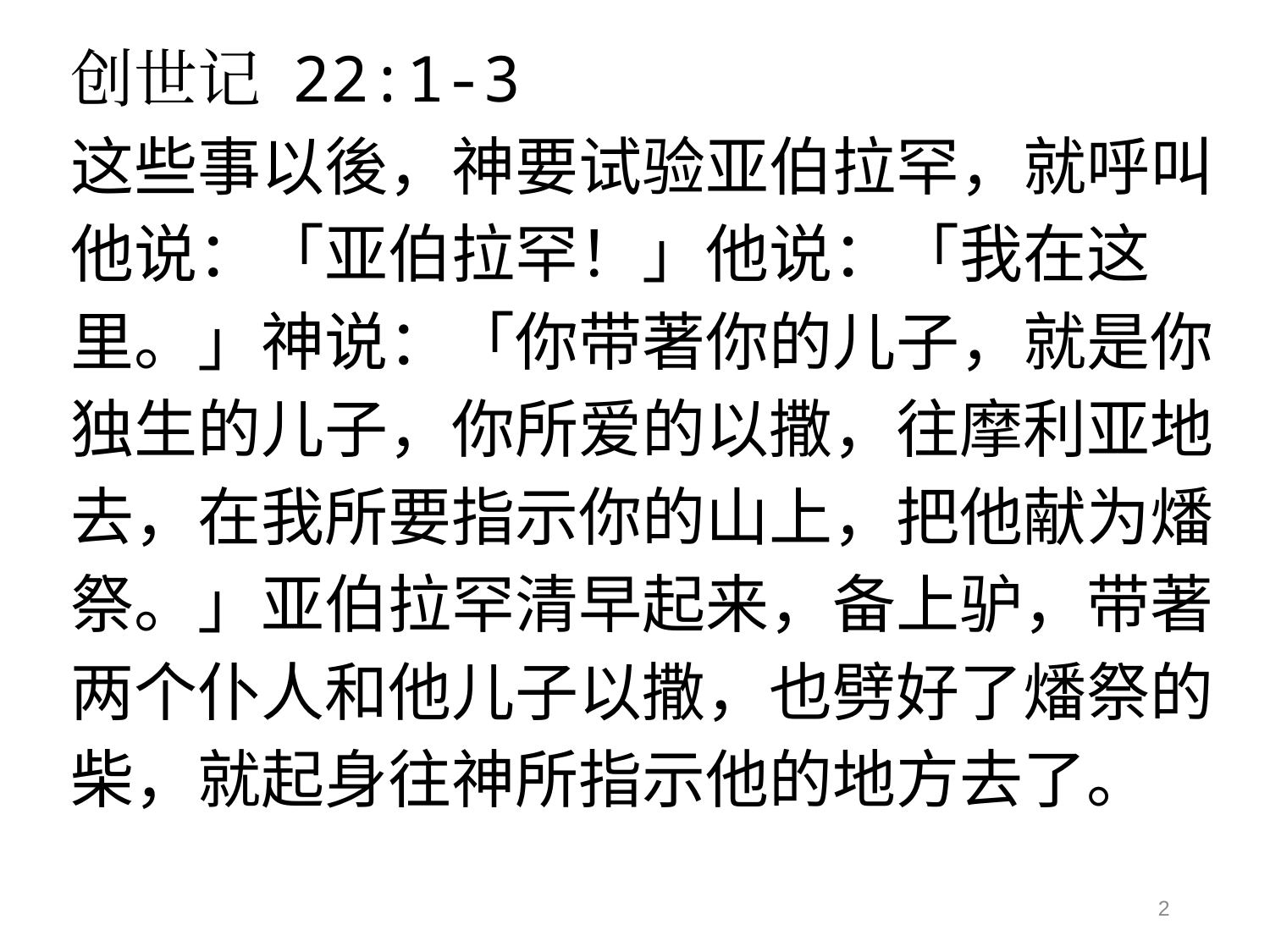

创世记 22:1-3
这些事以後，神要试验亚伯拉罕，就呼叫他说：「亚伯拉罕！」他说：「我在这里。」神说：「你带著你的儿子，就是你独生的儿子，你所爱的以撒，往摩利亚地去，在我所要指示你的山上，把他献为燔祭。」亚伯拉罕清早起来，备上驴，带著两个仆人和他儿子以撒，也劈好了燔祭的柴，就起身往神所指示他的地方去了。
2